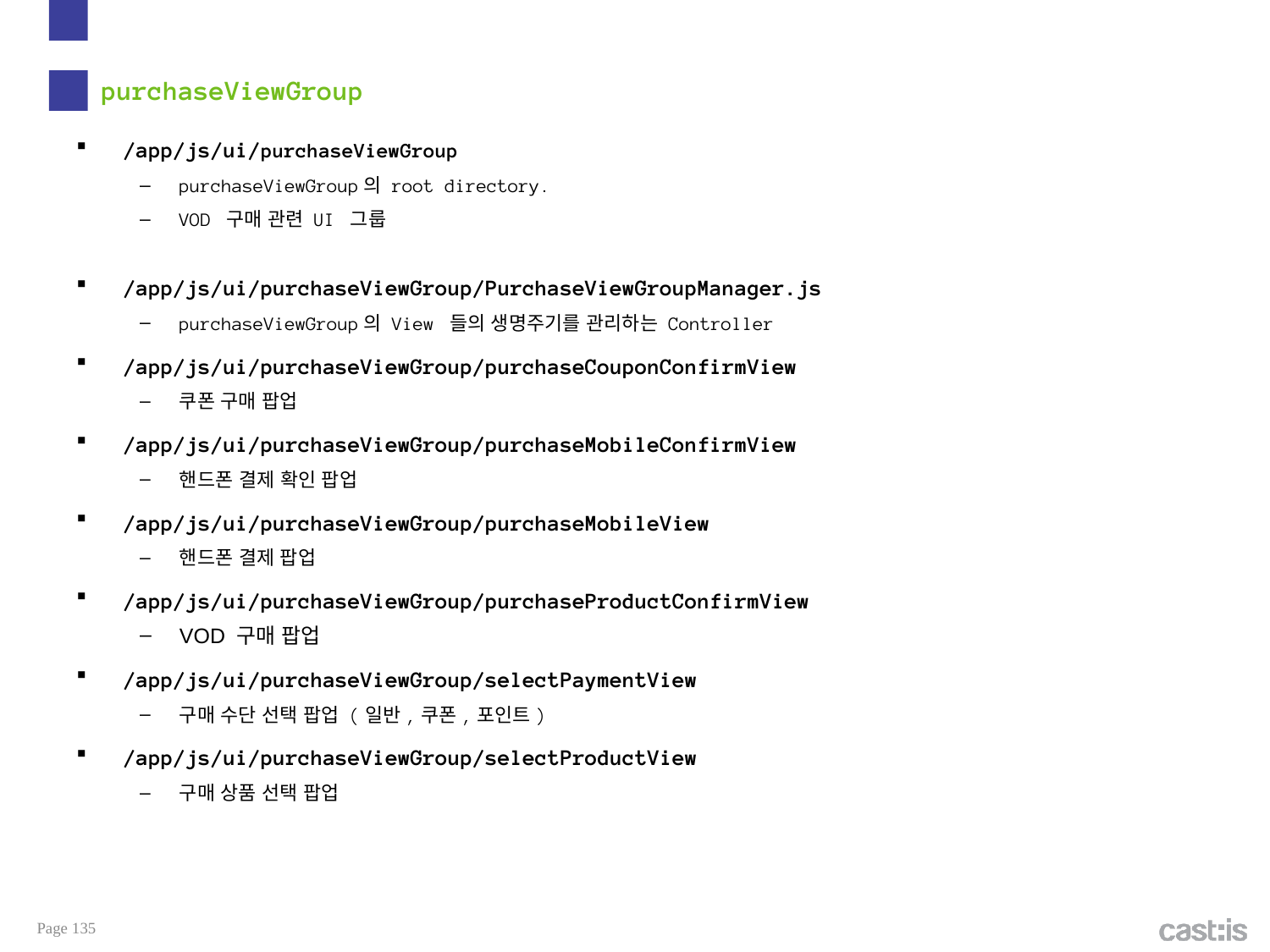

# purchaseViewGroup
/app/js/ui/purchaseViewGroup
purchaseViewGroup의 root directory.
VOD 구매 관련 UI 그룹

/app/js/ui/purchaseViewGroup/PurchaseViewGroupManager.js
purchaseViewGroup의 View 들의 생명주기를 관리하는 Controller

/app/js/ui/purchaseViewGroup/purchaseCouponConfirmView
쿠폰 구매 팝업

/app/js/ui/purchaseViewGroup/purchaseMobileConfirmView
핸드폰 결제 확인 팝업

/app/js/ui/purchaseViewGroup/purchaseMobileView
핸드폰 결제 팝업

/app/js/ui/purchaseViewGroup/purchaseProductConfirmView
VOD 구매 팝업

/app/js/ui/purchaseViewGroup/selectPaymentView
구매 수단 선택 팝업 (일반,쿠폰,포인트)

/app/js/ui/purchaseViewGroup/selectProductView
구매 상품 선택 팝업

Page 135